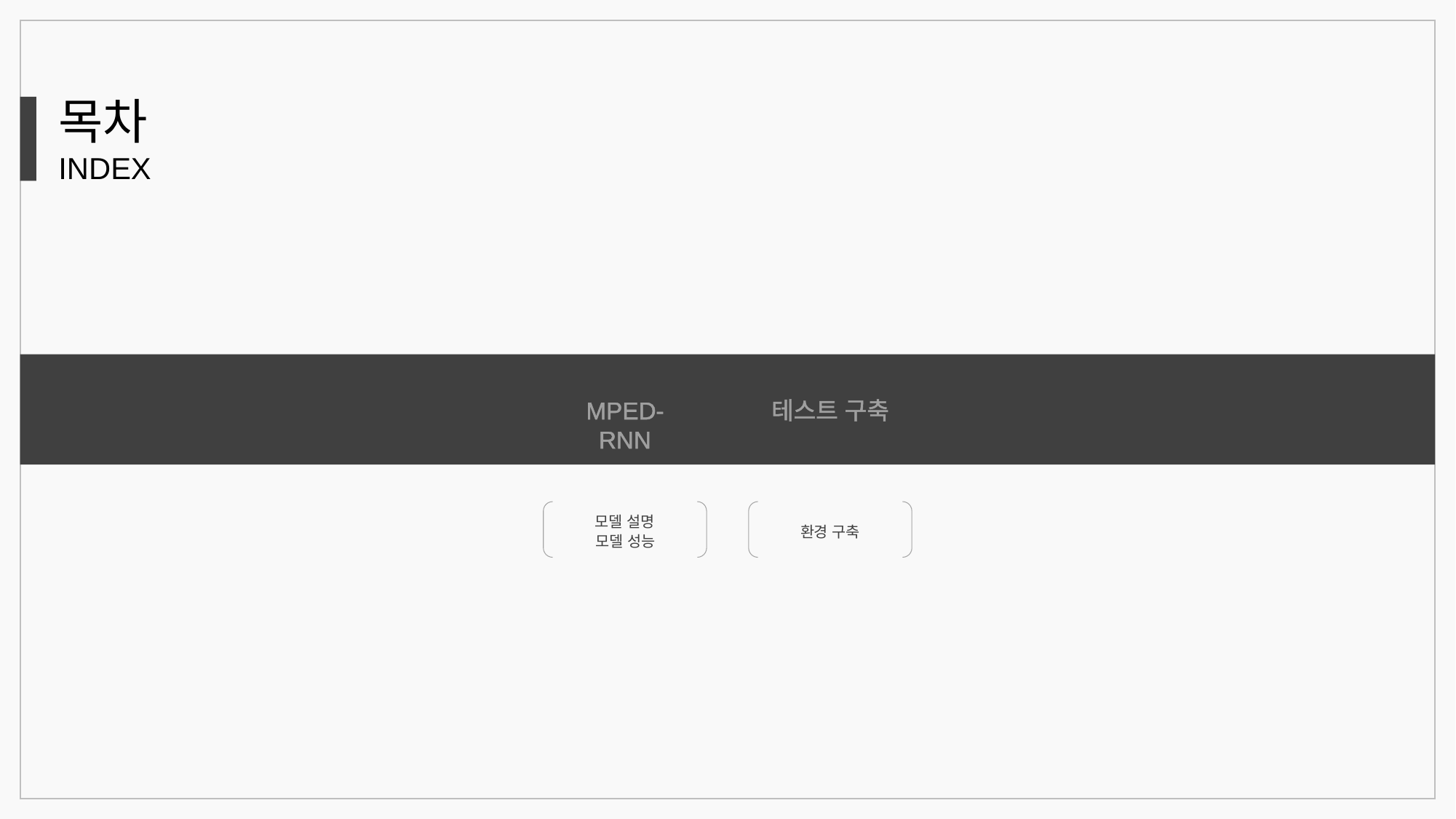

목차
INDEX

MPED-RNN
테스트 구축

모델 설명
모델 성능

환경 구축